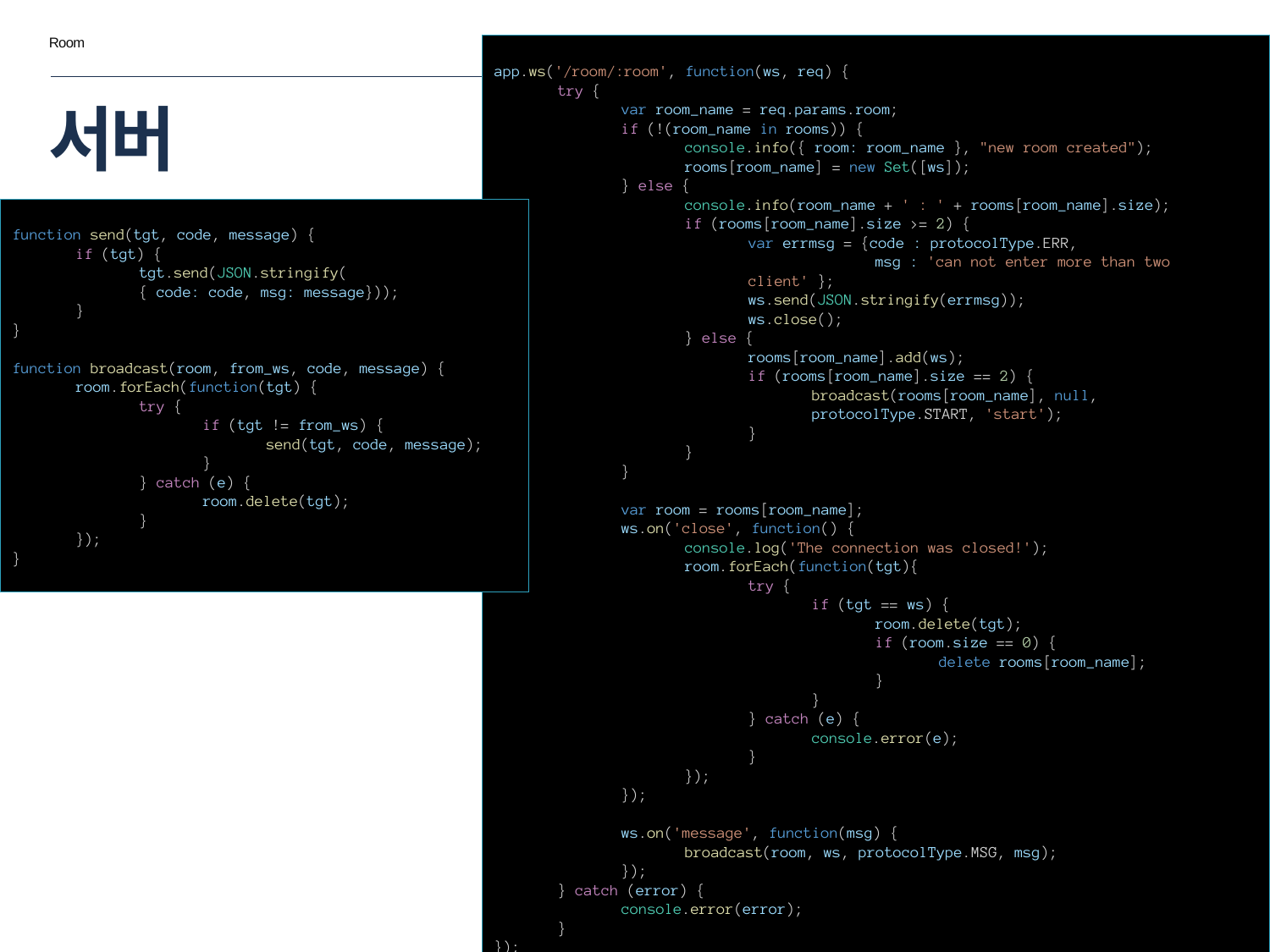

Room
9 / 14
app.ws('/room/:room', function(ws, req) {
try {
var room_name = req.params.room;
if (!(room_name in rooms)) {
console.info({ room: room_name }, "new room created");
rooms[room_name] = new Set([ws]);
} else {
console.info(room_name + ' : ' + rooms[room_name].size);
if (rooms[room_name].size >= 2) {
var errmsg = {code : protocolType.ERR,
	msg : 'can not enter more than two client' };
ws.send(JSON.stringify(errmsg));
ws.close();
} else {
rooms[room_name].add(ws);
if (rooms[room_name].size == 2) {
broadcast(rooms[room_name], null,
protocolType.START, 'start');
}
}
}
var room = rooms[room_name];
ws.on('close', function() {
console.log('The connection was closed!');
room.forEach(function(tgt){
try {
if (tgt == ws) {
room.delete(tgt);
if (room.size == 0) {
delete rooms[room_name];
}
}
} catch (e) {
console.error(e);
}
});
});
ws.on('message', function(msg) {
broadcast(room, ws, protocolType.MSG, msg);
});
} catch (error) {
console.error(error);
}
});
# 서버
function send(tgt, code, message) {
if (tgt) {
tgt.send(JSON.stringify(
{ code: code, msg: message}));
}
}
function broadcast(room, from_ws, code, message) {
room.forEach(function(tgt) {
try {
if (tgt != from_ws) {
send(tgt, code, message);
}
} catch (e) {
room.delete(tgt);
}
});
}